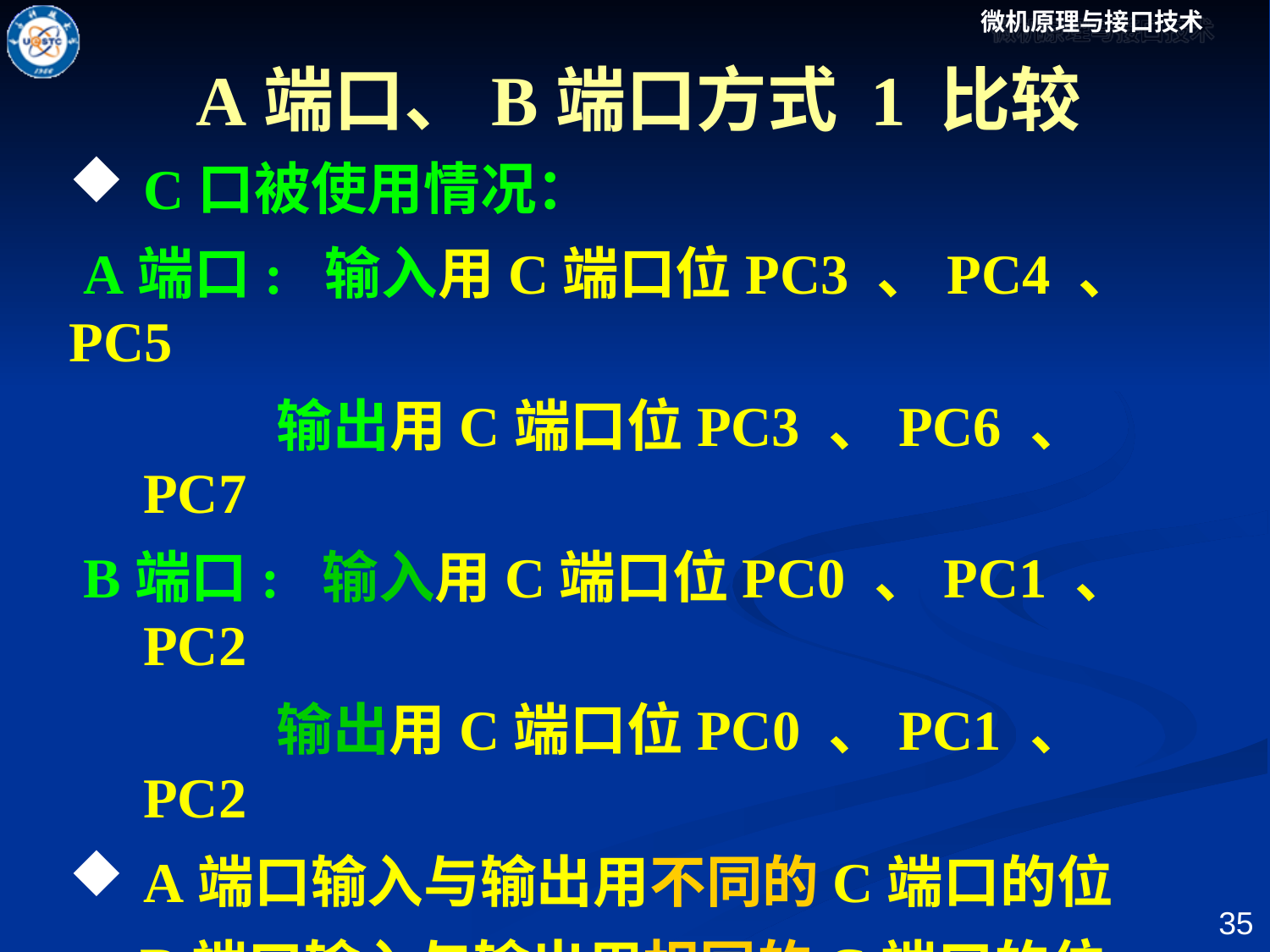

A端口、B端口方式 1 比较
C口被使用情况：
 A端口:  输入用C端口位PC3 、PC4 、 PC5
               输出用C端口位PC3 、PC6 、 PC7
 B端口:  输入用C端口位PC0 、PC1 、 PC2
               输出用C端口位PC0 、PC1 、 PC2
A端口输入与输出用不同的C端口的位
     B端口输入与输出用相同的C端口的位